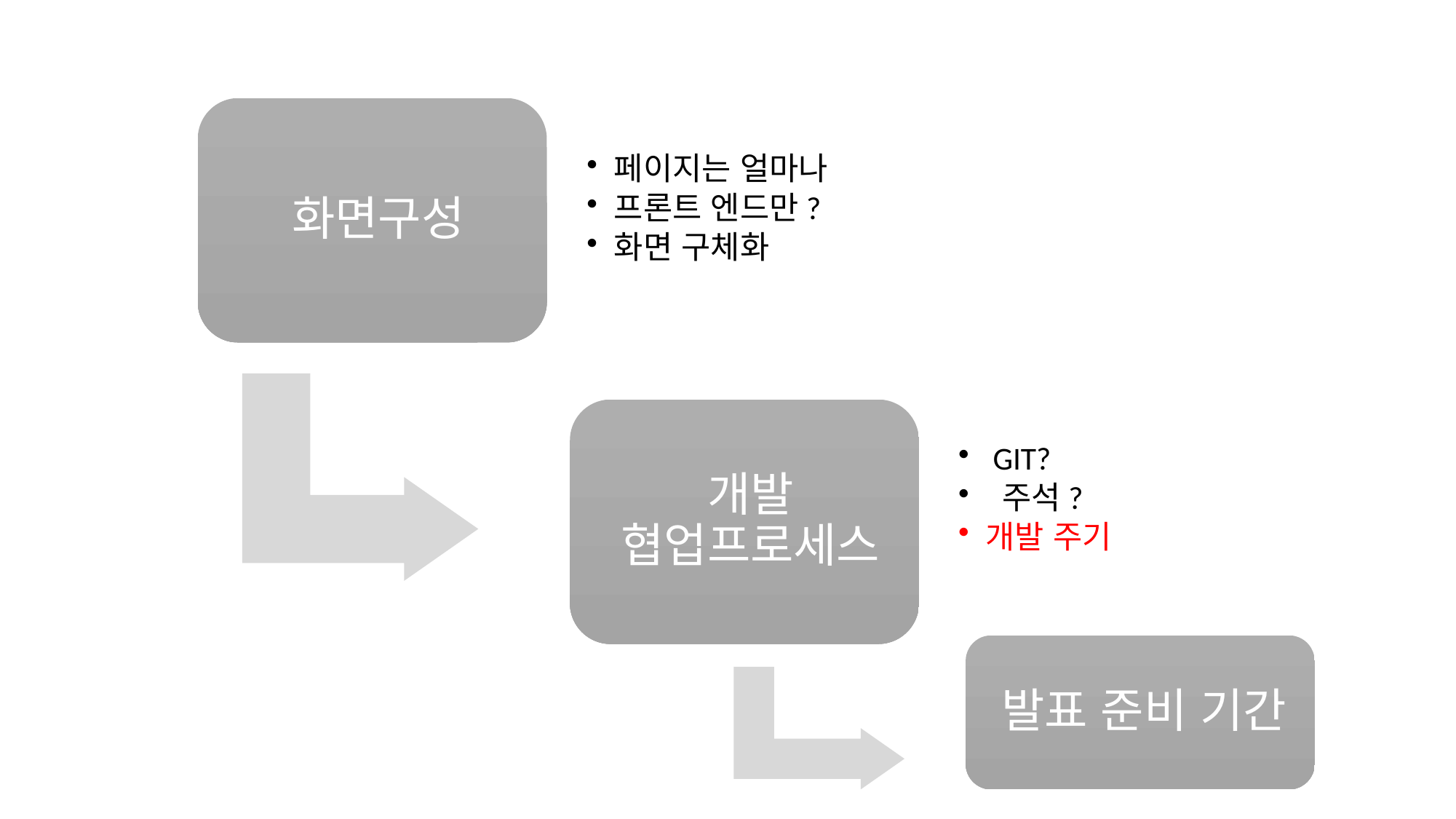

화면구성
페이지는 얼마나
프론트 엔드만?
화면 구체화
개발 협업프로세스
 GIT?
 주석?
개발 주기
발표 준비 기간